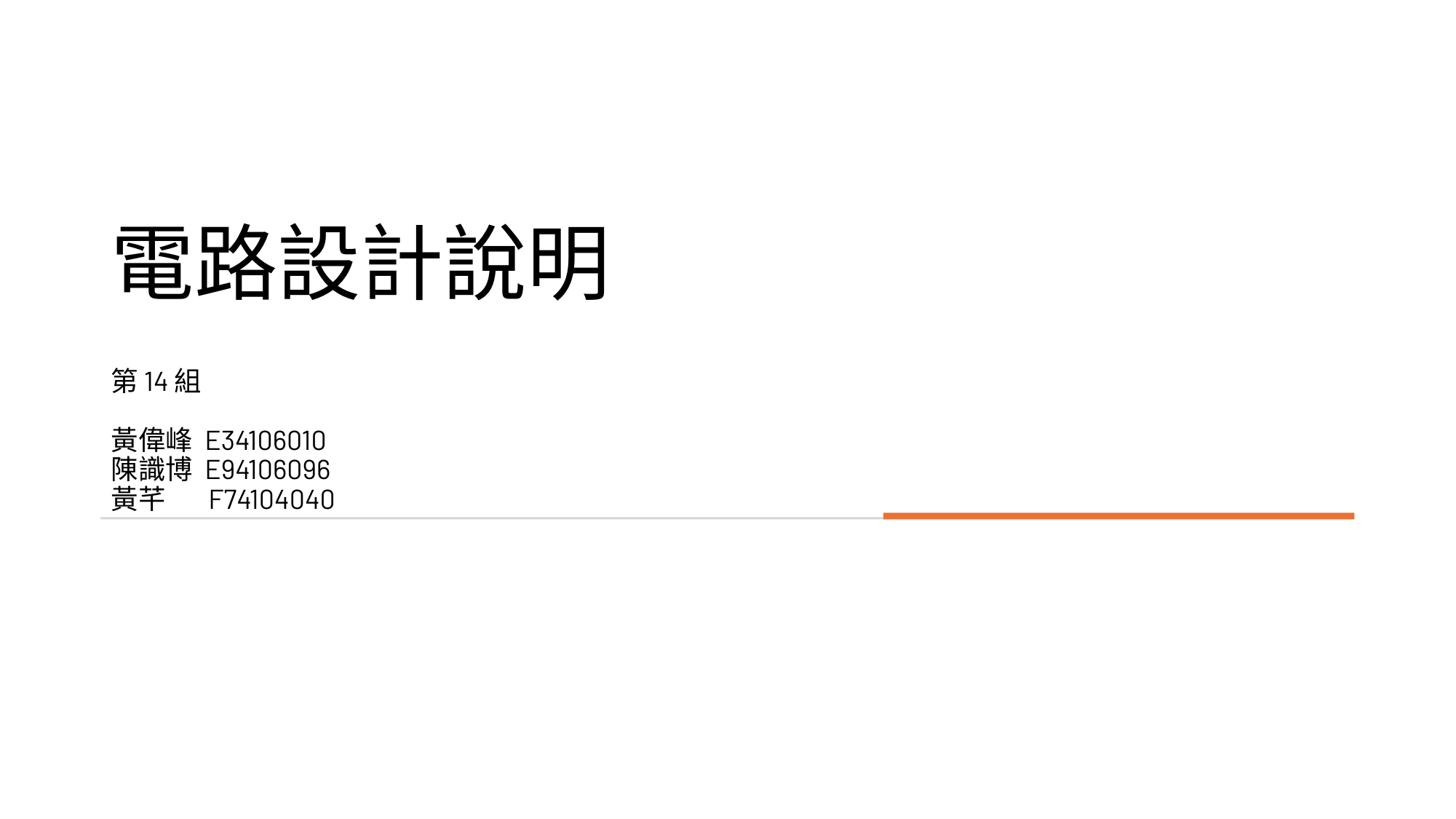

# 電路設計說明 第14組 黃偉峰 E34106010 陳識博 E94106096 黃芊      F74104040